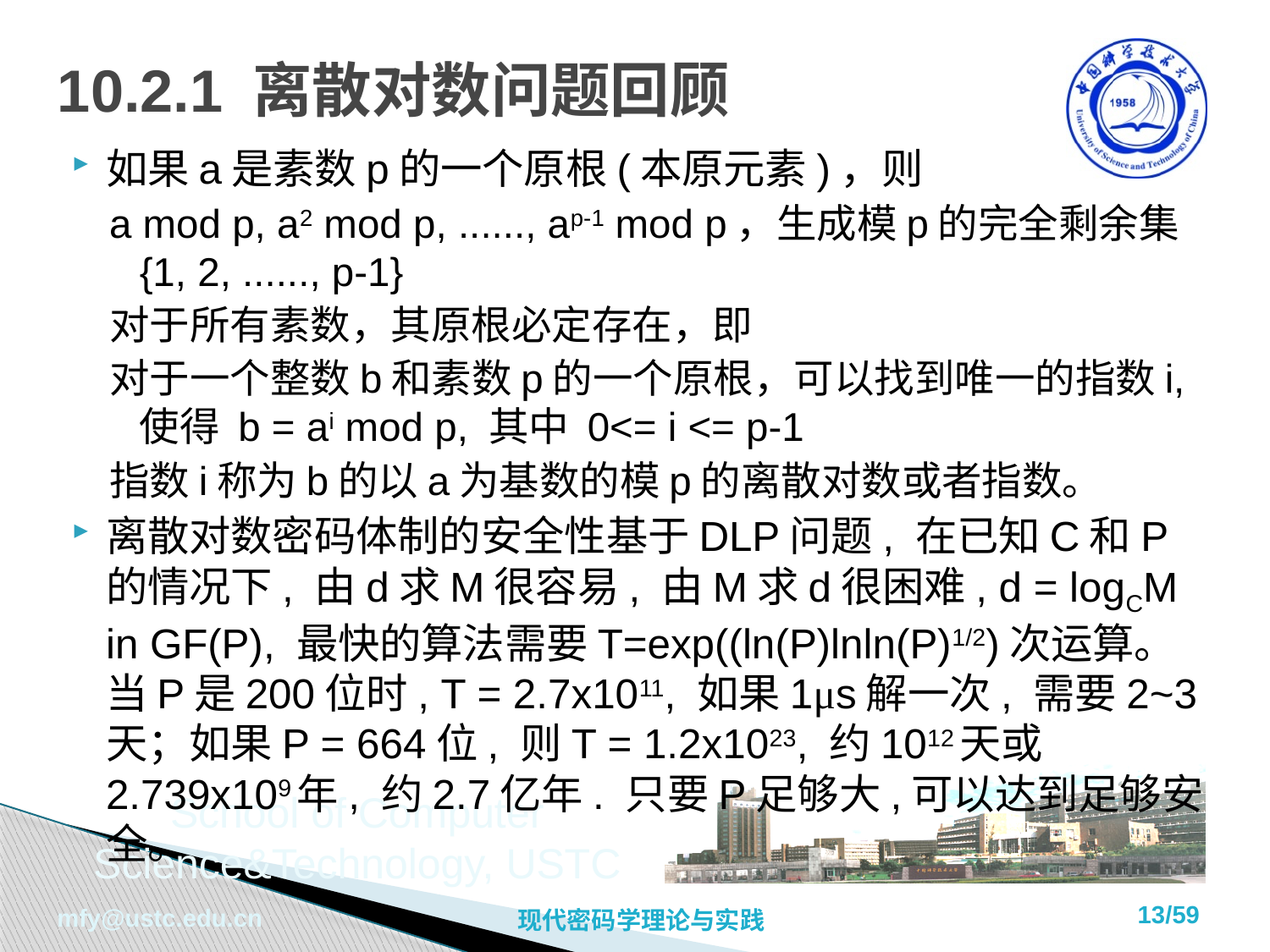

# 10.2.1 离散对数问题回顾
如果a是素数p的一个原根(本原元素)，则
a mod p, a2 mod p, ......, ap-1 mod p，生成模p的完全剩余集{1, 2, ......, p-1}
对于所有素数，其原根必定存在，即
对于一个整数b和素数p的一个原根，可以找到唯一的指数i, 使得 b = ai mod p, 其中 0<= i <= p-1
指数i称为b的以a为基数的模p的离散对数或者指数。
离散对数密码体制的安全性基于DLP问题, 在已知C和P的情况下, 由d求M很容易, 由M求d很困难, d = logCM in GF(P), 最快的算法需要T=exp((ln(P)lnln(P)1/2)次运算。当P是200位时, T = 2.7x1011, 如果1μs解一次, 需要2~3天；如果P = 664位, 则T = 1.2x1023, 约1012天或2.739x109年, 约2.7亿年. 只要P足够大,可以达到足够安全。